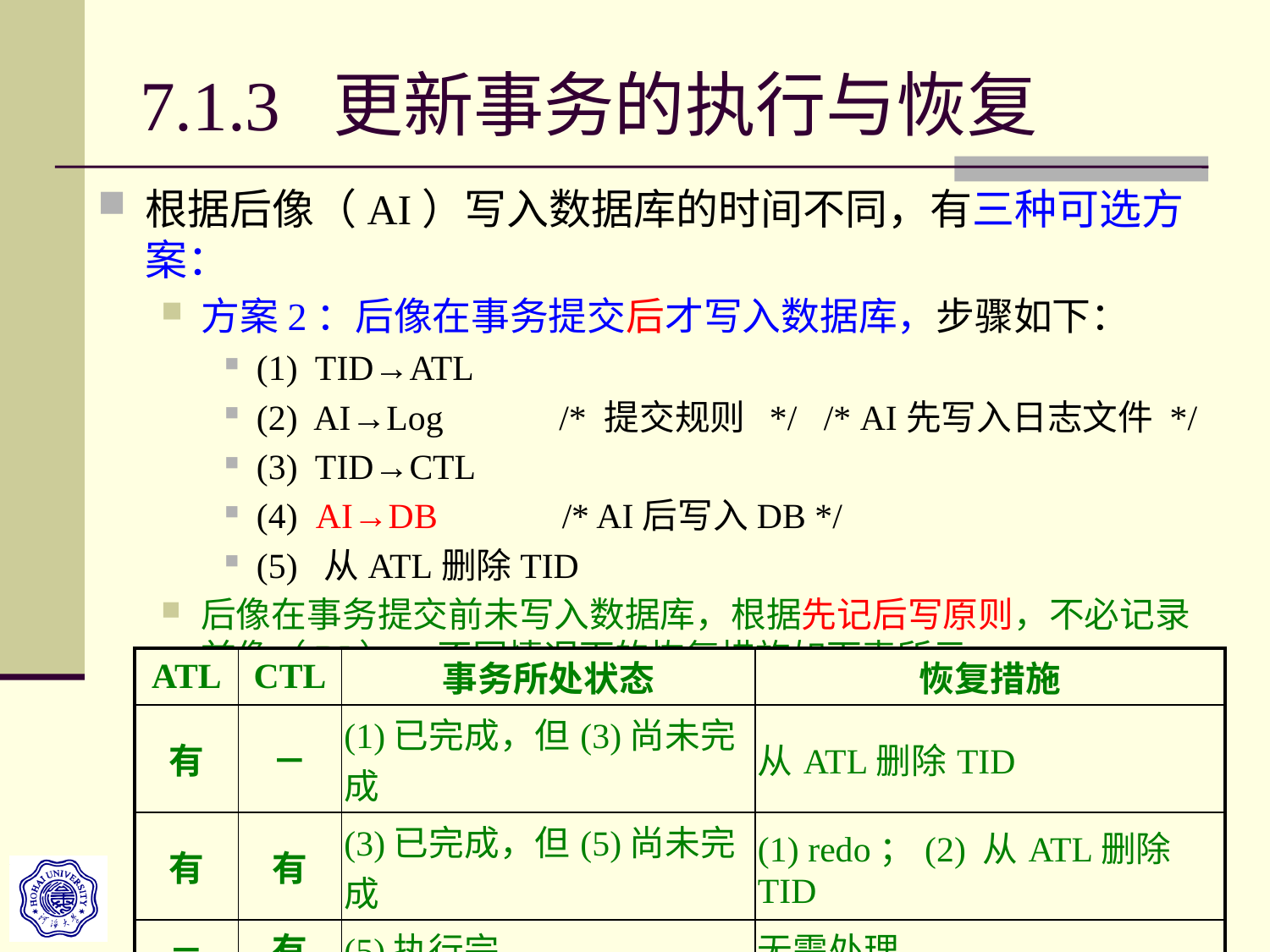

# 7.1.3  更新事务的执行与恢复
根据后像（AI）写入数据库的时间不同，有三种可选方案：
方案2：后像在事务提交后才写入数据库，步骤如下：
(1)  TID→ATL
(2)  AI→Log             /* 提交规则  */   /* AI先写入日志文件 */
(3)  TID→CTL
(4)  AI→DB              /* AI后写入DB */
(5)  从ATL删除TID
后像在事务提交前未写入数据库，根据先记后写原则，不必记录前像（BI）。 不同情况下的恢复措施如下表所示：
| ATL | CTL | 事务所处状态 | 恢复措施 |
| --- | --- | --- | --- |
| 有 | － | (1)已完成，但(3)尚未完成 | 从ATL删除TID |
| 有 | 有 | (3)已完成，但(5)尚未完成 | (1) redo；(2) 从ATL删除TID |
| － | 有 | (5)执行完 | 无需处理 |
《数据库系统原理》第7章—事务管理
Copyright © by 许卓明, 河海大学. All rights reserved.
22